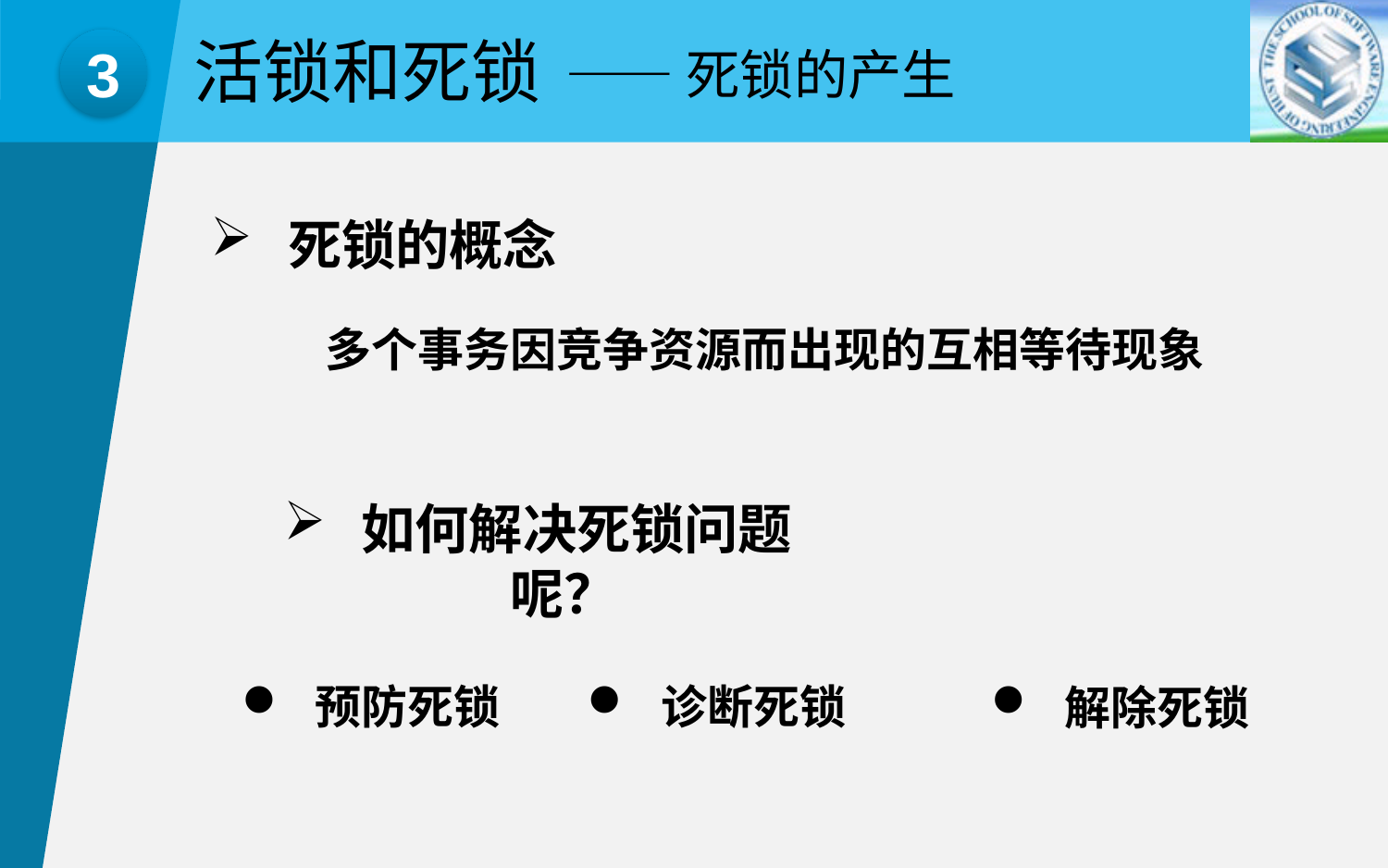

活锁和死锁
——死锁的产生
3
 死锁的概念
多个事务因竞争资源而出现的互相等待现象
 如何解决死锁问题呢？
 预防死锁
 诊断死锁
 解除死锁